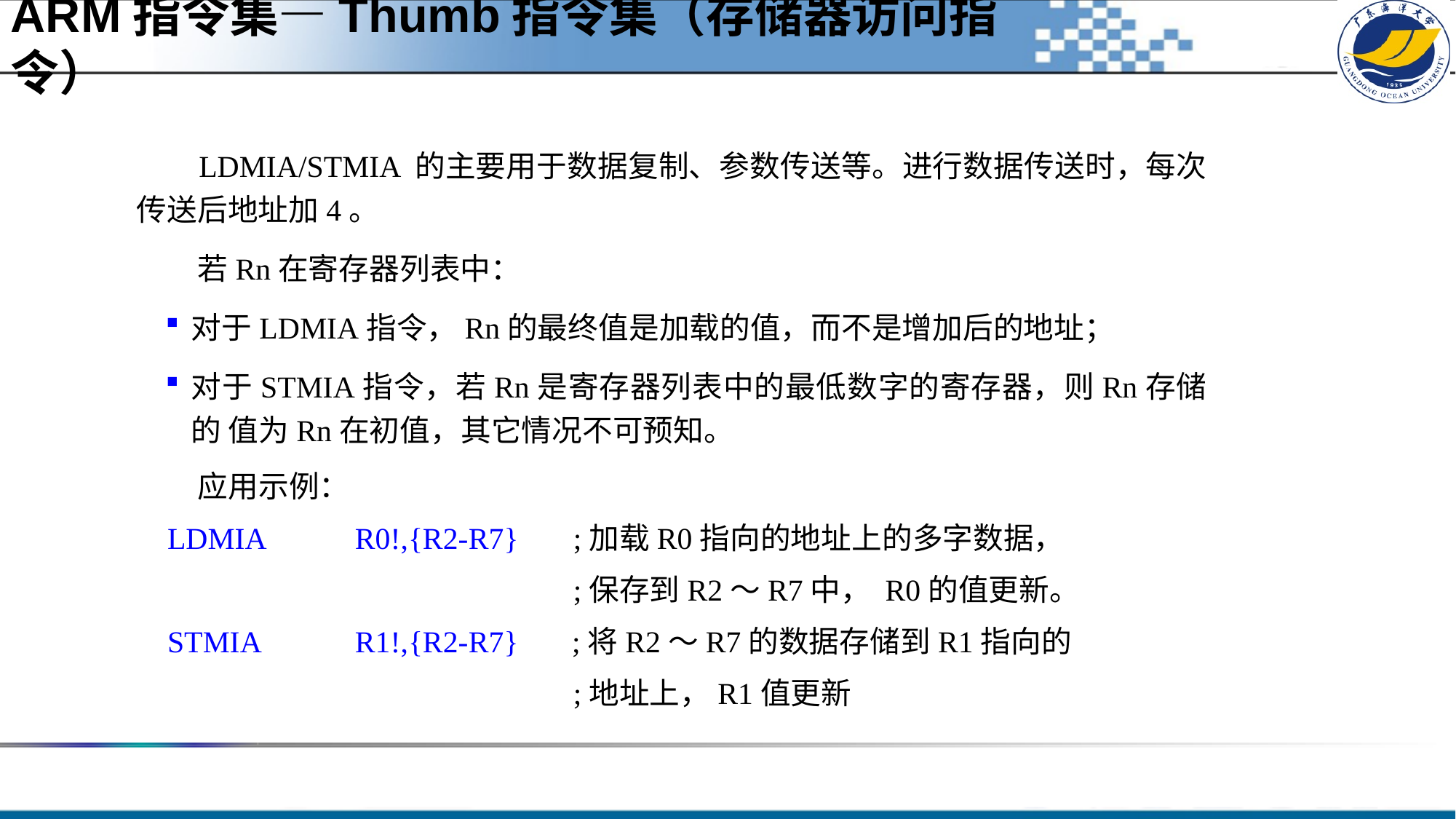

ARM指令集—Thumb指令集（存储器访问指令）
#
        LDMIA/STMIA 的主要用于数据复制、参数传送等。进行数据传送时，每次传送后地址加4。
        若Rn在寄存器列表中：
对于LDMIA指令，Rn的最终值是加载的值，而不是增加后的地址；
对于STMIA指令，若Rn是寄存器列表中的最低数字的寄存器，则Rn存储的 值为Rn在初值，其它情况不可预知。
        应用示例：
    LDMIA	R0!,{R2-R7}	;加载R0指向的地址上的多字数据，
				;保存到R2～R7中， R0的值更新。
    STMIA	R1!,{R2-R7}       ;将R2～R7的数据存储到R1指向的
				;地址上，R1值更新